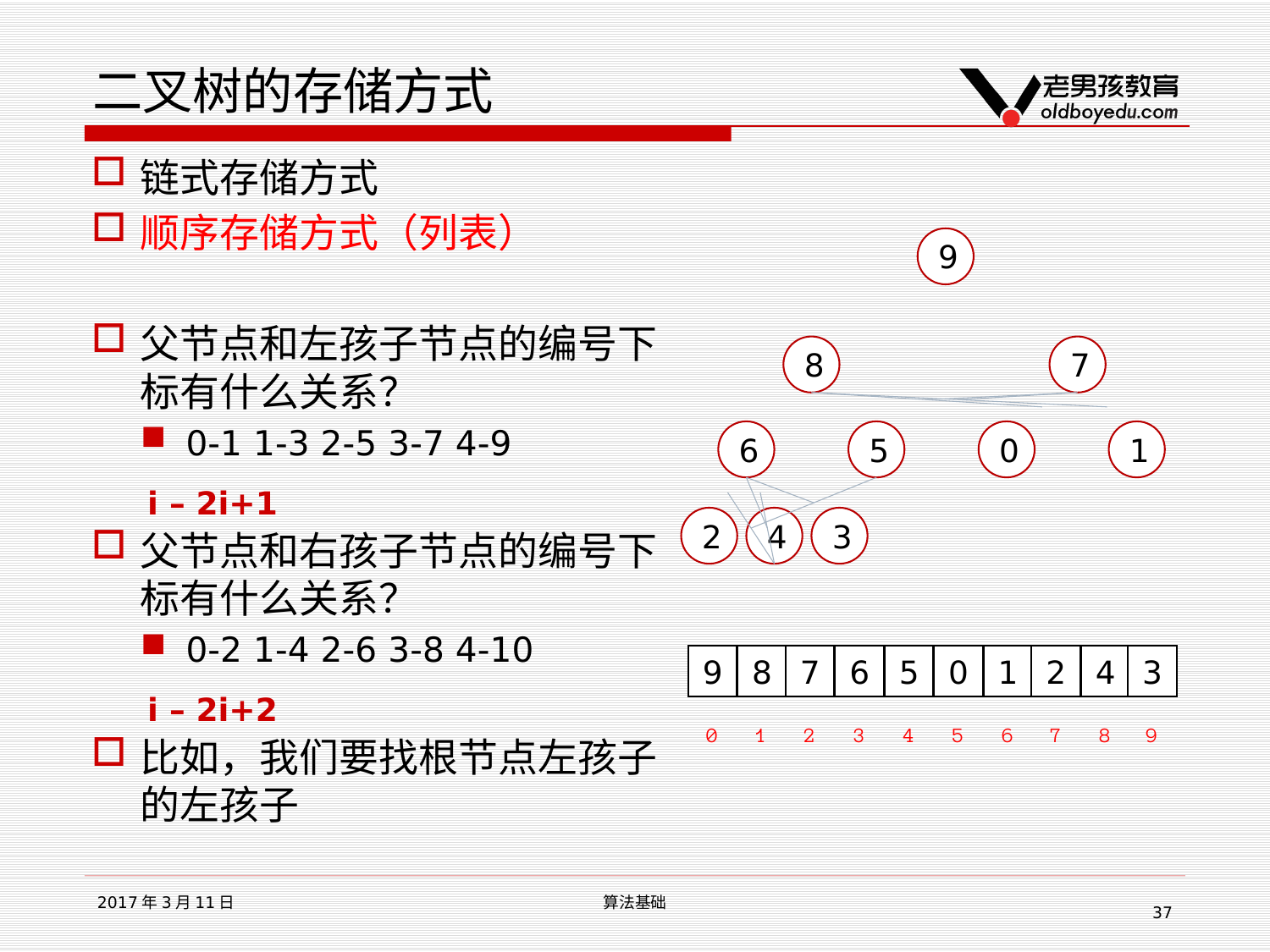

# 二叉树的存储方式
链式存储方式
顺序存储方式（列表）

父节点和左孩子节点的编号下标有什么关系？
0-1 1-3 2-5 3-7 4-9

父节点和右孩子节点的编号下标有什么关系？
0-2 1-4 2-6 3-8 4-10

比如，我们要找根节点左孩子的左孩子
9
8
7
6
5
0
1
2
4
3
i – 2i+1
3
9
8
7
6
5
0
1
2
4
9
0
1
2
3
4
5
6
7
8
i – 2i+2
2017年3月11日
算法基础
37